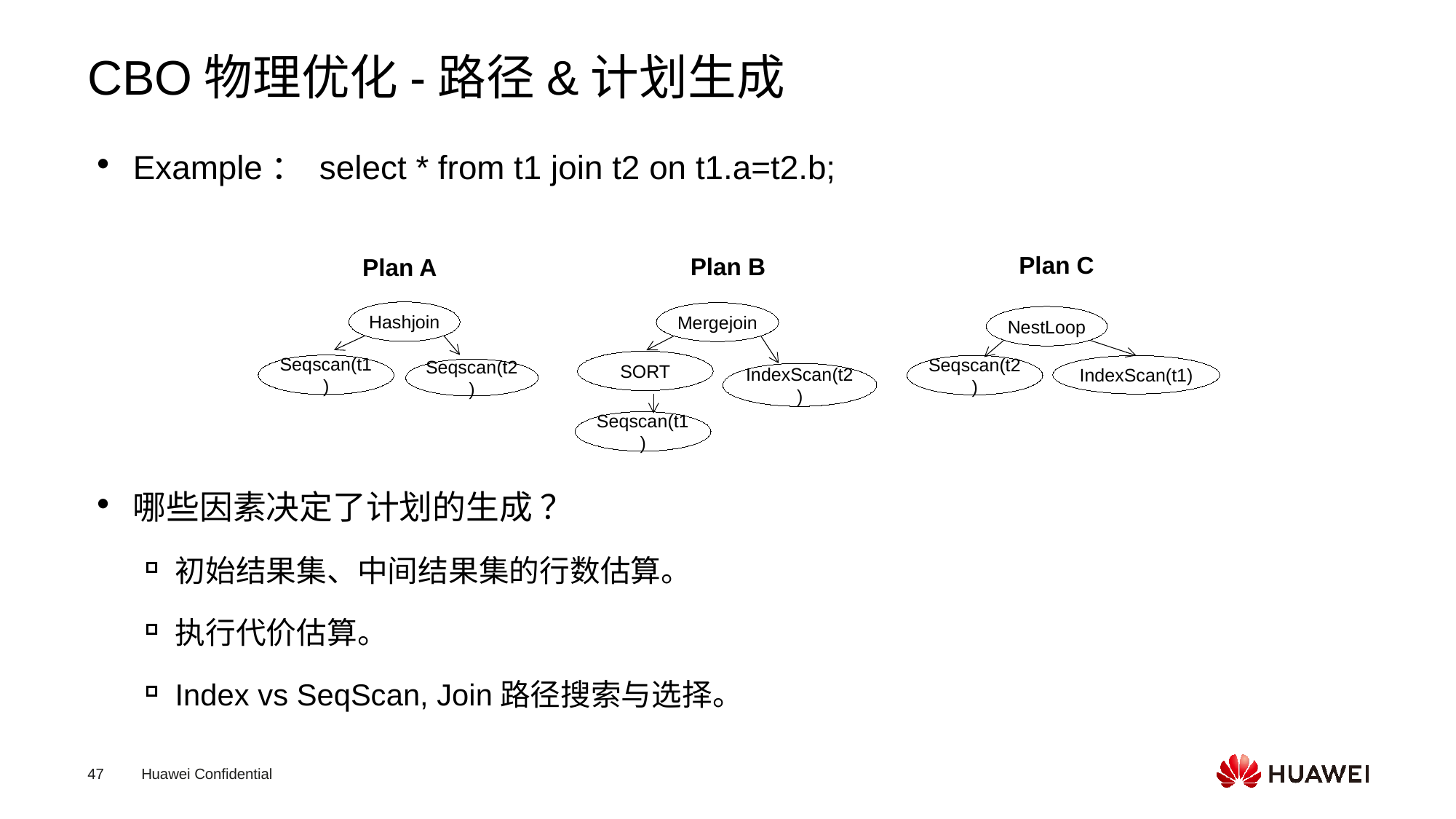

# CBO物理优化-路径&计划生成
Example： select * from t1 join t2 on t1.a=t2.b;

哪些因素决定了计划的生成 ？
初始结果集、中间结果集的行数估算。
执行代价估算。
Index vs SeqScan, Join路径搜索与选择。

Plan C
Plan B
Plan A
Hashjoin
Mergejoin
NestLoop
SORT
Seqscan(t1)
Seqscan(t2)
IndexScan(t1)
Seqscan(t2)
IndexScan(t2)
Seqscan(t1)